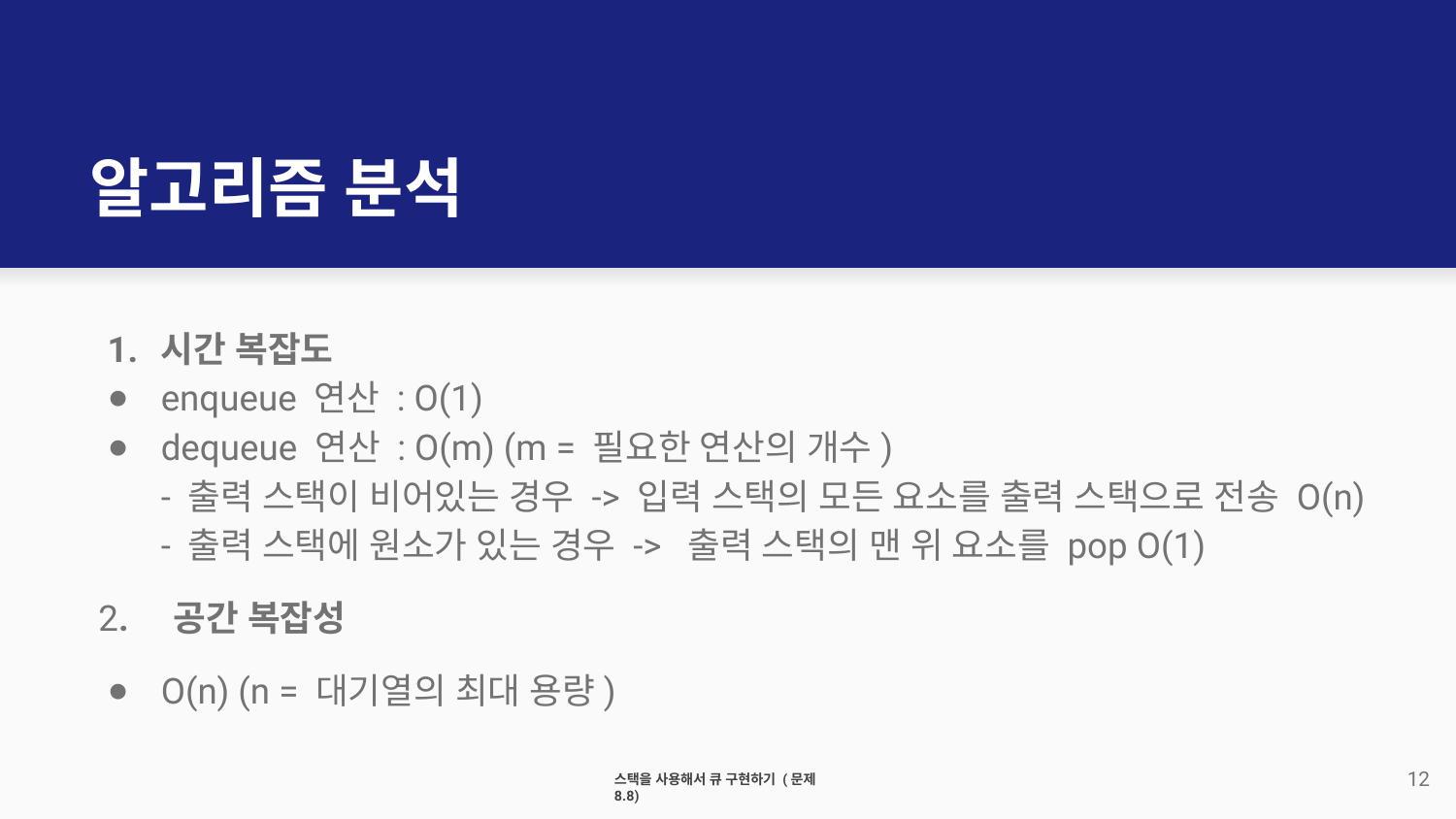

# 알고리즘 분석
시간 복잡도
enqueue 연산 : O(1)
dequeue 연산 : O(m) (m = 필요한 연산의 개수)
- 출력 스택이 비어있는 경우 -> 입력 스택의 모든 요소를 출력 스택으로 전송 O(n)
- 출력 스택에 원소가 있는 경우 ->  출력 스택의 맨 위 요소를 pop O(1)
 2.    공간 복잡성
O(n) (n = 대기열의 최대 용량)
12
스택을 사용해서 큐 구현하기 (문제 8.8)